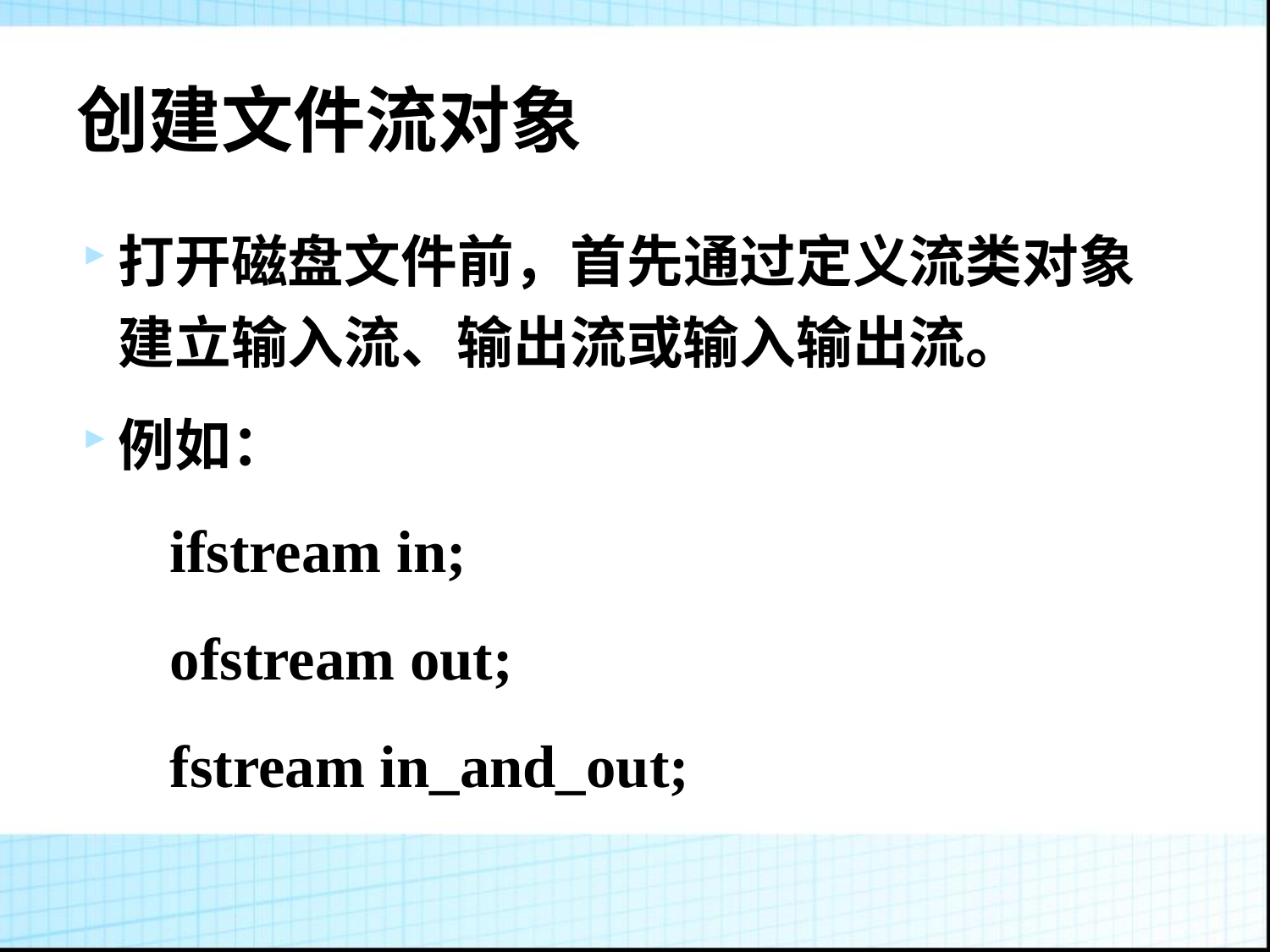

# 创建文件流对象
打开磁盘文件前，首先通过定义流类对象建立输入流、输出流或输入输出流。
例如：
 ifstream in;
 ofstream out;
 fstream in_and_out;out;